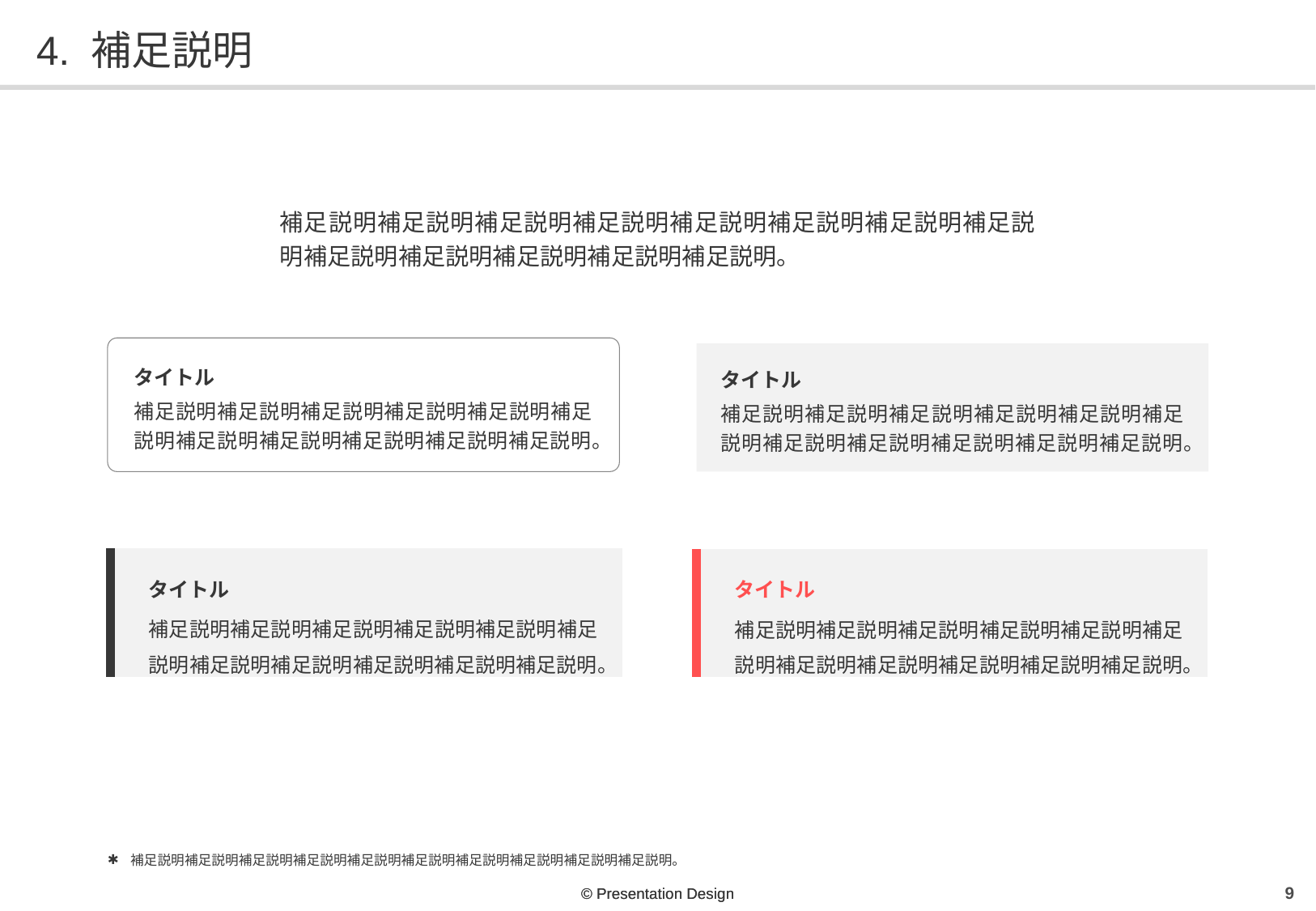

# 4. 補足説明
補足説明補足説明補足説明補足説明補足説明補足説明補足説明補足説明補足説明補足説明補足説明補足説明補足説明。
タイトル
補足説明補足説明補足説明補足説明補足説明補足説明補足説明補足説明補足説明補足説明補足説明。
タイトル
補足説明補足説明補足説明補足説明補足説明補足説明補足説明補足説明補足説明補足説明補足説明。
| タイトル 補足説明補足説明補足説明補足説明補足説明補足説明補足説明補足説明補足説明補足説明補足説明。 |
| --- |
| タイトル 補足説明補足説明補足説明補足説明補足説明補足説明補足説明補足説明補足説明補足説明補足説明。 |
| --- |
補足説明補足説明補足説明補足説明補足説明補足説明補足説明補足説明補足説明補足説明。
9